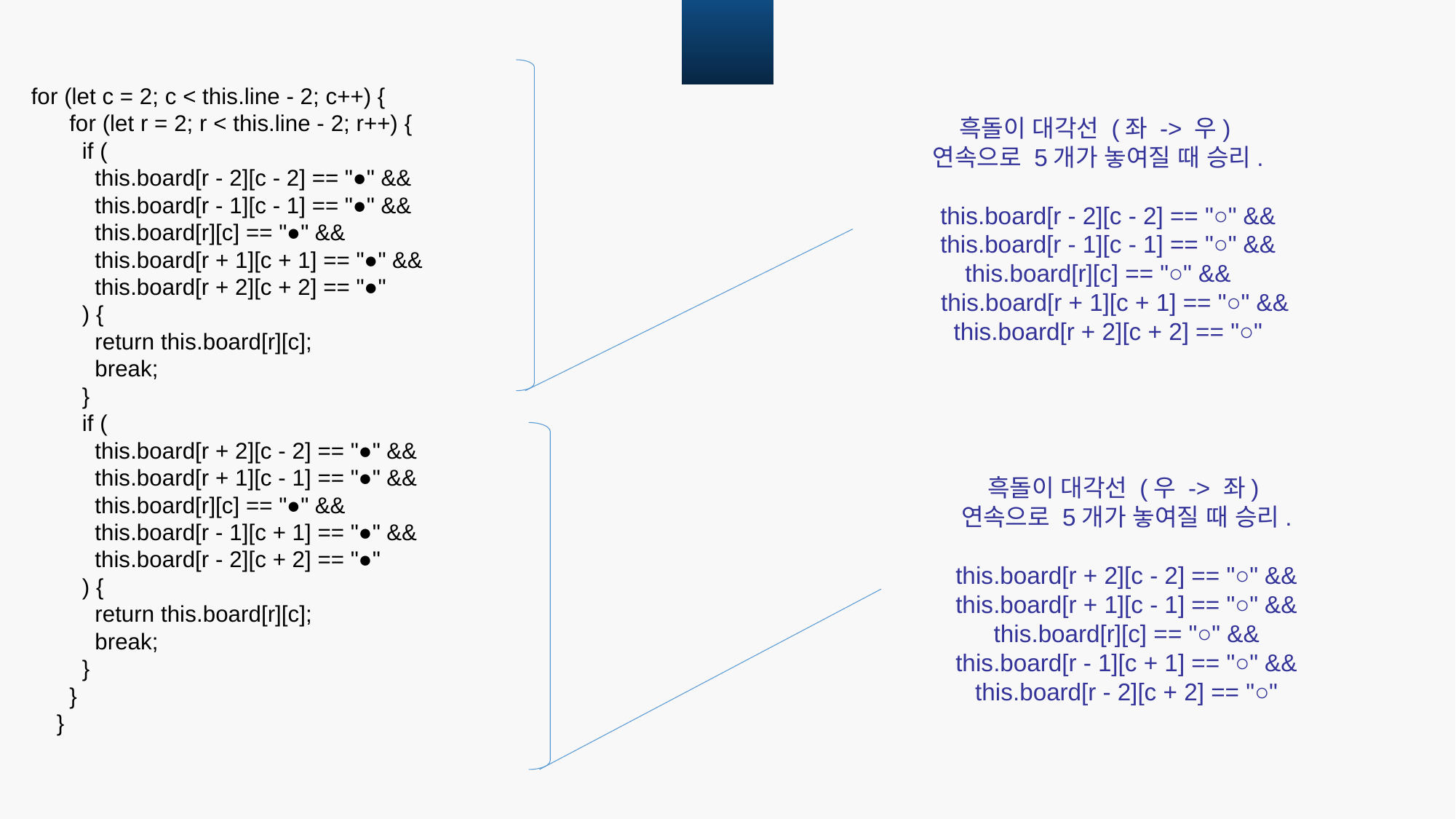

05-6

for (let c = 2; c < this.line - 2; c++) {
      for (let r = 2; r < this.line - 2; r++) {
        if (
          this.board[r - 2][c - 2] == "●" &&
          this.board[r - 1][c - 1] == "●" &&
          this.board[r][c] == "●" &&
          this.board[r + 1][c + 1] == "●" &&
          this.board[r + 2][c + 2] == "●"
        ) {
          return this.board[r][c];
          break;
        }
        if (
          this.board[r + 2][c - 2] == "●" &&
          this.board[r + 1][c - 1] == "●" &&
          this.board[r][c] == "●" &&
          this.board[r - 1][c + 1] == "●" &&
          this.board[r - 2][c + 2] == "●"
        ) {
          return this.board[r][c];
          break;
        }
      }
    }
흑돌이 대각선 (좌 -> 우)
연속으로 5개가 놓여질 때 승리.

   this.board[r - 2][c - 2] == "○" &&
   this.board[r - 1][c - 1] == "○" &&
this.board[r][c] == "○" &&
     this.board[r + 1][c + 1] == "○" &&
   this.board[r + 2][c + 2] == "○"

흑돌이 대각선 (우 -> 좌)
연속으로 5개가 놓여질 때 승리.

this.board[r + 2][c - 2] == "○" &&
this.board[r + 1][c - 1] == "○" &&
this.board[r][c] == "○" &&
this.board[r - 1][c + 1] == "○" &&
this.board[r - 2][c + 2] == "○"